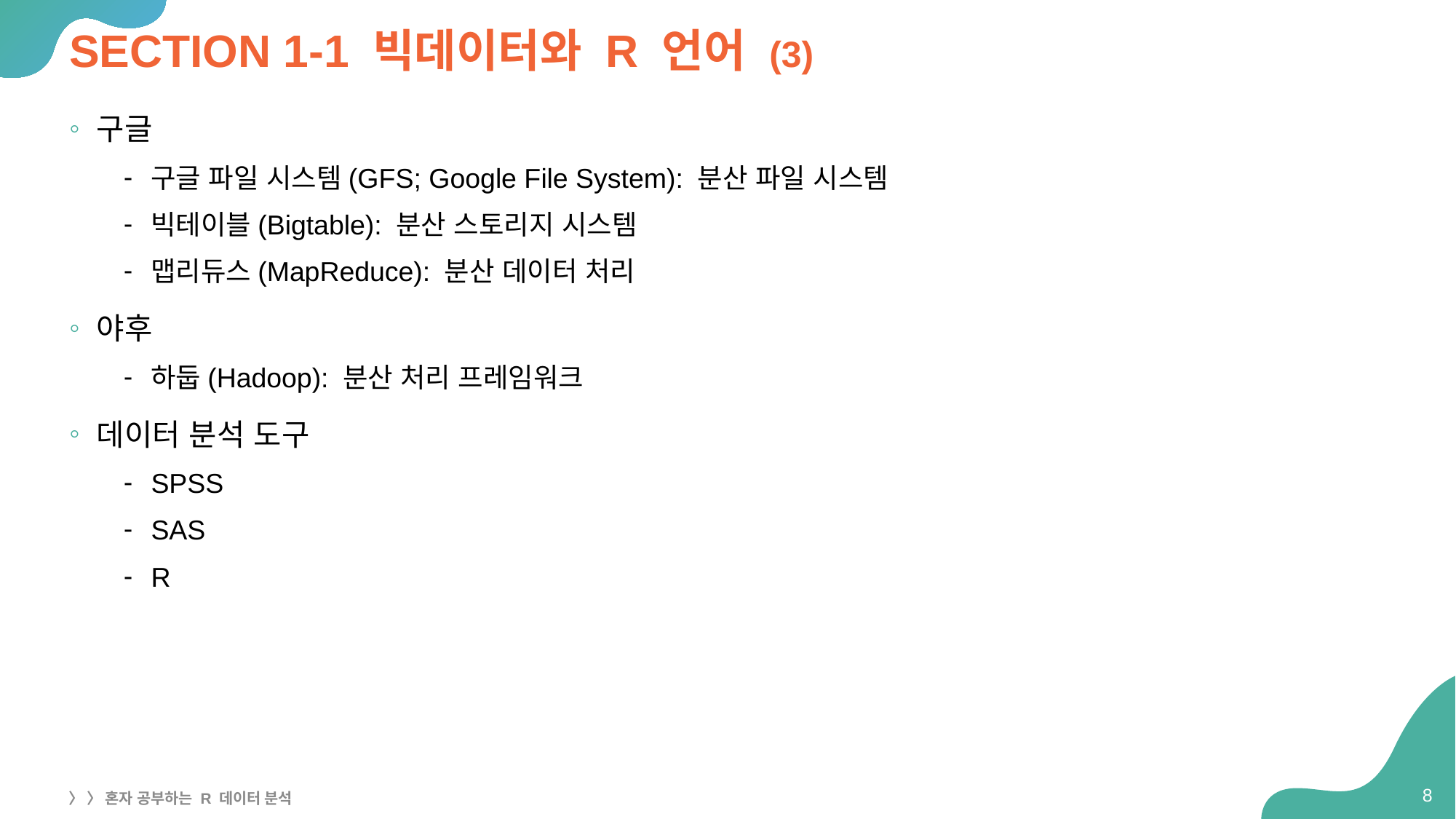

# SECTION 1-1 빅데이터와 R 언어 (3)
구글
구글 파일 시스템(GFS; Google File System): 분산 파일 시스템
빅테이블(Bigtable): 분산 스토리지 시스템
맵리듀스(MapReduce): 분산 데이터 처리
야후
하둡(Hadoop): 분산 처리 프레임워크
데이터 분석 도구
SPSS
SAS
R
8
〉 〉 혼자 공부하는 R 데이터 분석